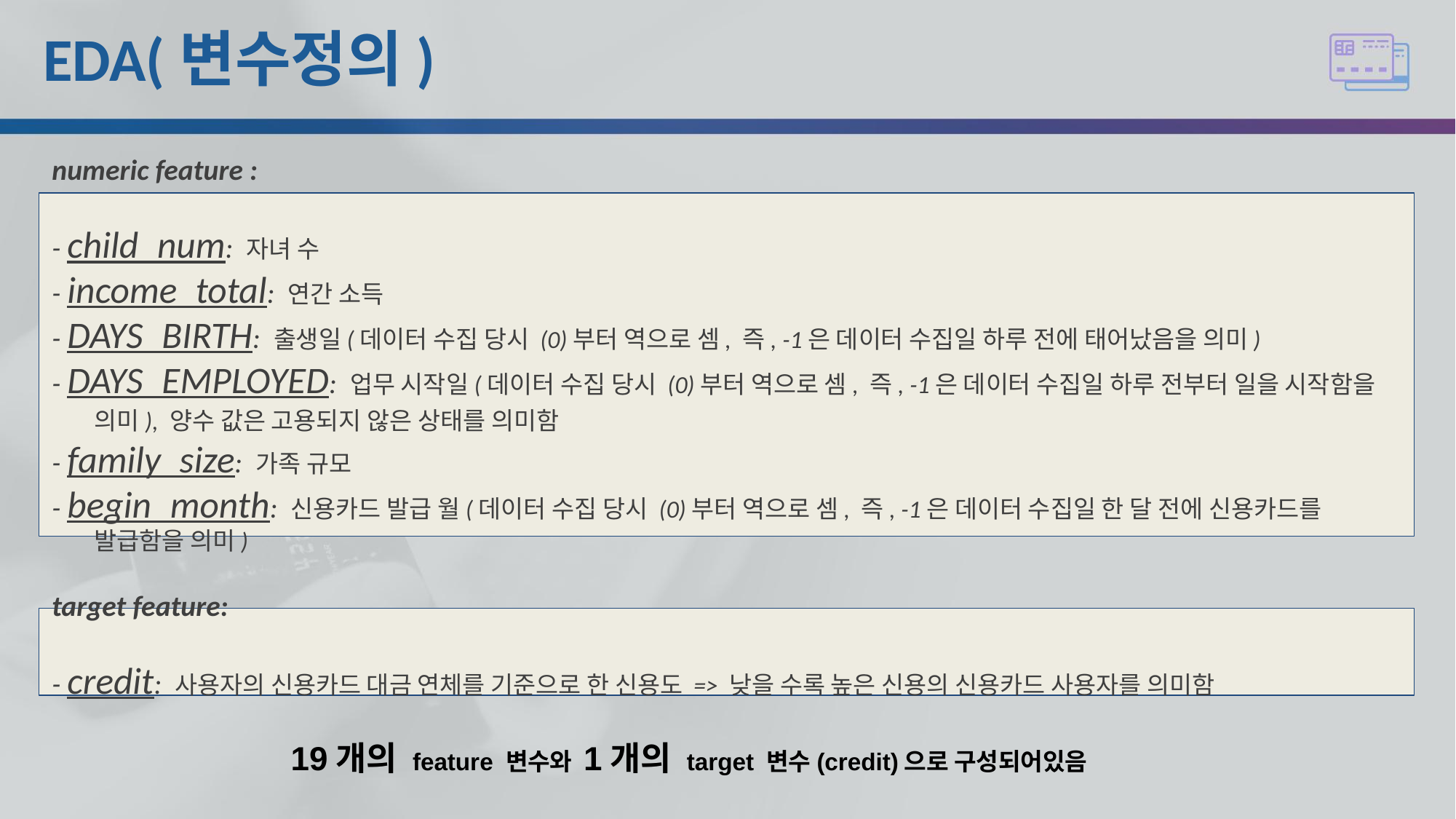

# EDA(변수정의)

numeric feature :

- child_num: 자녀 수
- income_total: 연간 소득
- DAYS_BIRTH: 출생일(데이터 수집 당시 (0)부터 역으로 셈, 즉, -1은 데이터 수집일 하루 전에 태어났음을 의미)
- DAYS_EMPLOYED: 업무 시작일(데이터 수집 당시 (0)부터 역으로 셈, 즉, -1은 데이터 수집일 하루 전부터 일을 시작함을 의미), 양수 값은 고용되지 않은 상태를 의미함
- family_size: 가족 규모
- begin_month: 신용카드 발급 월(데이터 수집 당시 (0)부터 역으로 셈, 즉, -1은 데이터 수집일 한 달 전에 신용카드를 발급함을 의미)

target feature:

- credit: 사용자의 신용카드 대금 연체를 기준으로 한 신용도 => 낮을 수록 높은 신용의 신용카드 사용자를 의미함

19개의 feature 변수와 1개의 target 변수(credit)으로 구성되어있음